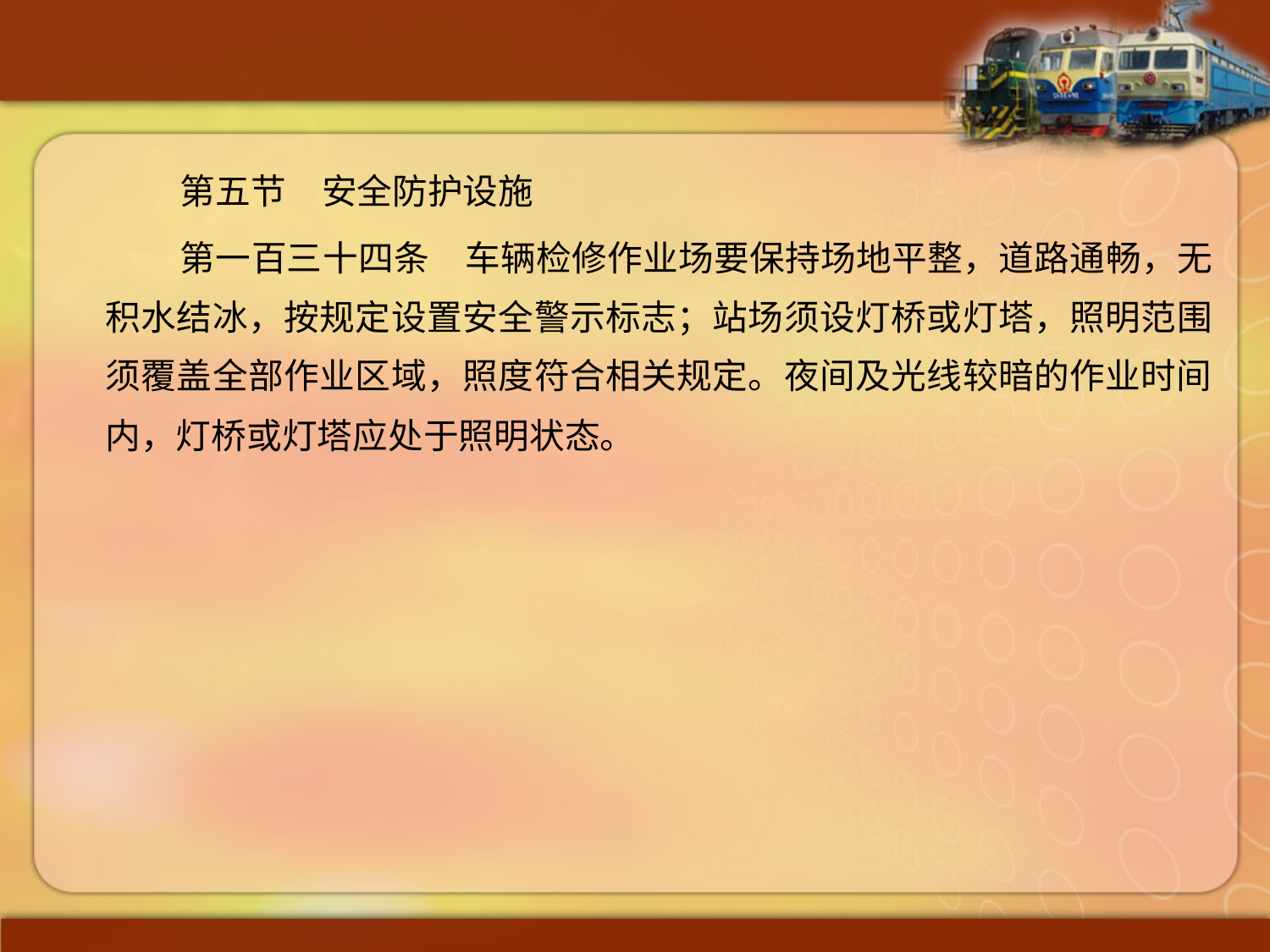

#
第五节　安全防护设施
第一百三十四条　车辆检修作业场要保持场地平整，道路通畅，无积水结冰，按规定设置安全警示标志；站场须设灯桥或灯塔，照明范围须覆盖全部作业区域，照度符合相关规定。夜间及光线较暗的作业时间内，灯桥或灯塔应处于照明状态。